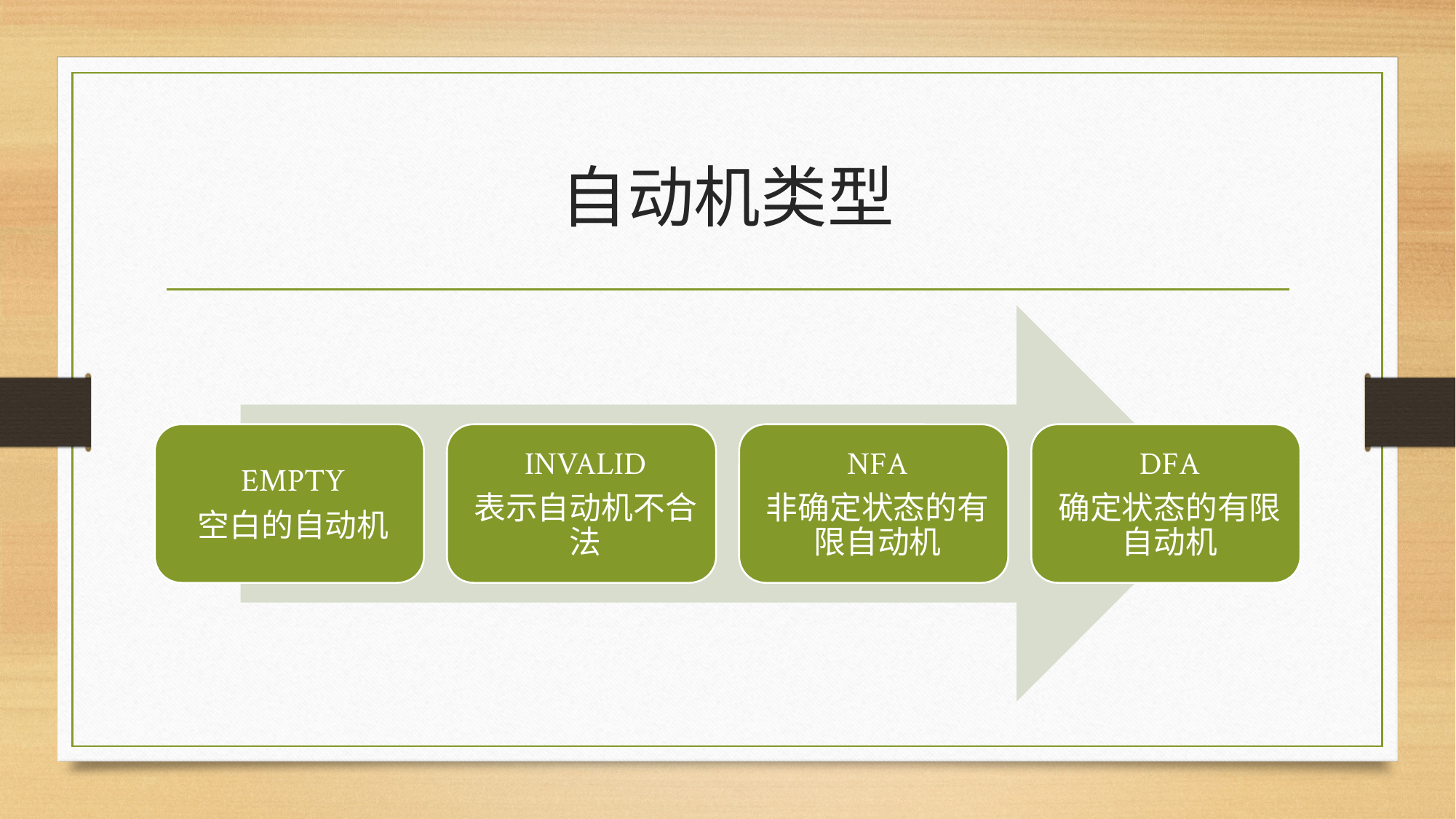

# 自动机类型
EMPTY
空白的自动机
INVALID
表示自动机不合法
NFA
非确定状态的有限自动机
DFA
确定状态的有限自动机